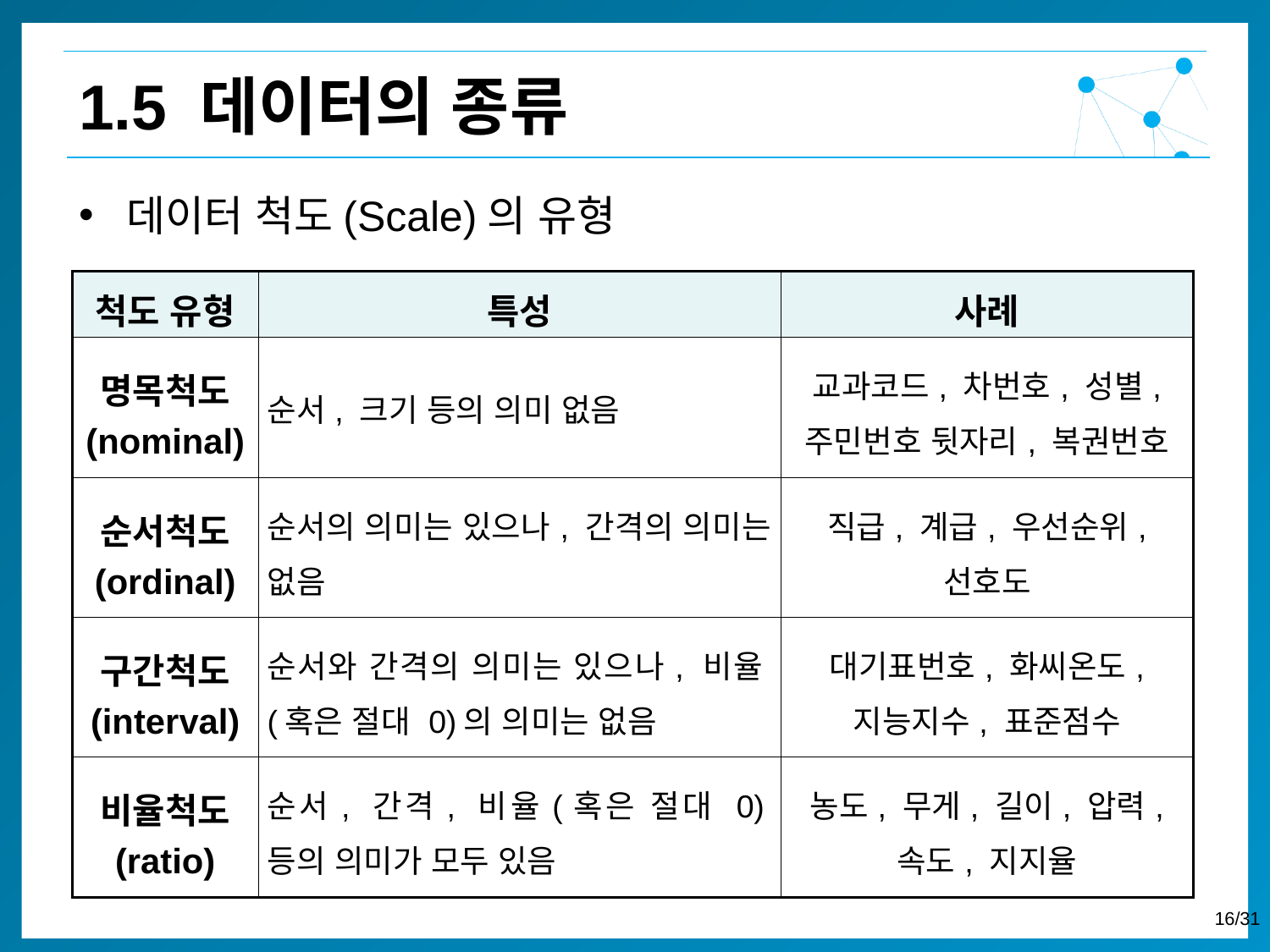

1.5 데이터의 종류
데이터 척도(Scale)의 유형

| 척도 유형 | 특성 | 사례 |
| --- | --- | --- |
| 명목척도 (nominal) | 순서, 크기 등의 의미 없음 | 교과코드, 차번호, 성별, 주민번호 뒷자리, 복권번호 |
| 순서척도 (ordinal) | 순서의 의미는 있으나, 간격의 의미는 없음 | 직급, 계급, 우선순위, 선호도 |
| 구간척도 (interval) | 순서와 간격의 의미는 있으나, 비율(혹은 절대 0)의 의미는 없음 | 대기표번호, 화씨온도, 지능지수, 표준점수 |
| 비율척도 (ratio) | 순서, 간격, 비율(혹은 절대 0)등의 의미가 모두 있음 | 농도, 무게, 길이, 압력, 속도, 지지율 |